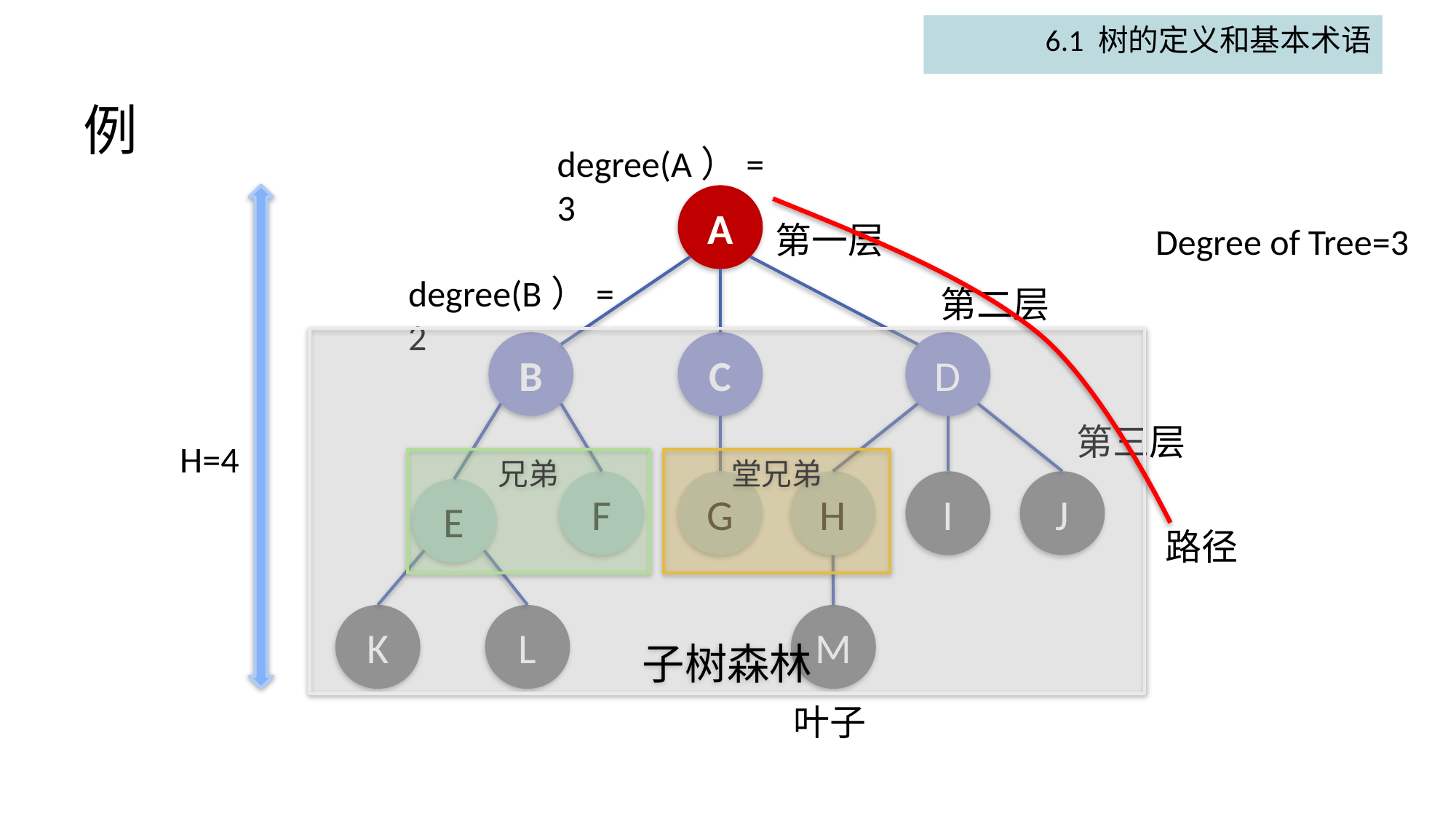

6.1 树的定义和基本术语
# 例
degree(A）=3
A
B
C
D
F
G
H
I
J
E
K
L
M

H=4

路径
第一层
Degree of Tree=3
degree(B）=2
第二层
子树森林
第三层
兄弟
堂兄弟
叶子